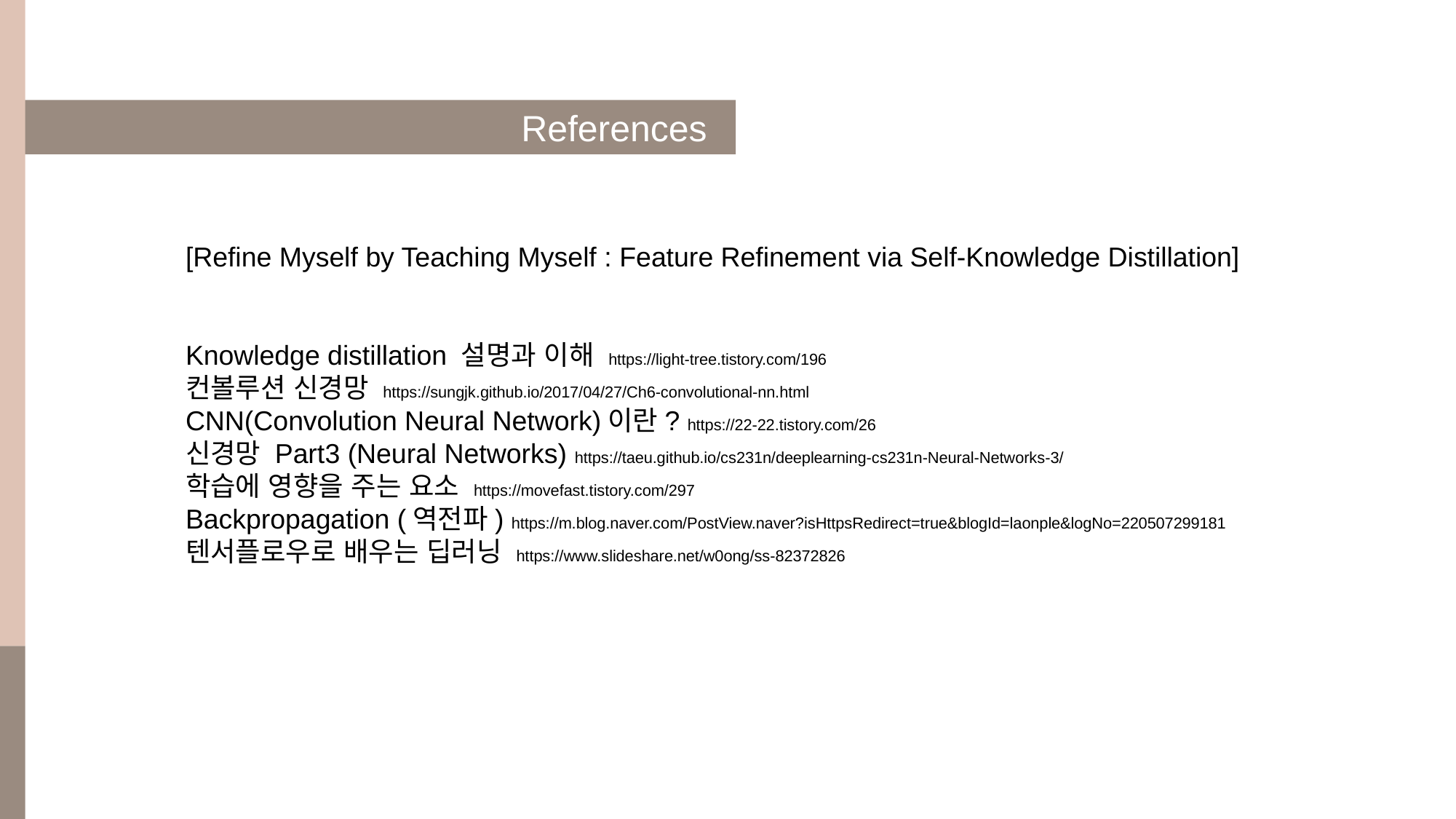

References
[Refine Myself by Teaching Myself : Feature Refinement via Self-Knowledge Distillation]

Knowledge distillation 설명과 이해 https://light-tree.tistory.com/196
컨볼루션 신경망 https://sungjk.github.io/2017/04/27/Ch6-convolutional-nn.html
CNN(Convolution Neural Network)이란? https://22-22.tistory.com/26
신경망 Part3 (Neural Networks) https://taeu.github.io/cs231n/deeplearning-cs231n-Neural-Networks-3/
학습에 영향을 주는 요소 https://movefast.tistory.com/297
Backpropagation (역전파) https://m.blog.naver.com/PostView.naver?isHttpsRedirect=true&blogId=laonple&logNo=220507299181
텐서플로우로 배우는 딥러닝 https://www.slideshare.net/w0ong/ss-82372826